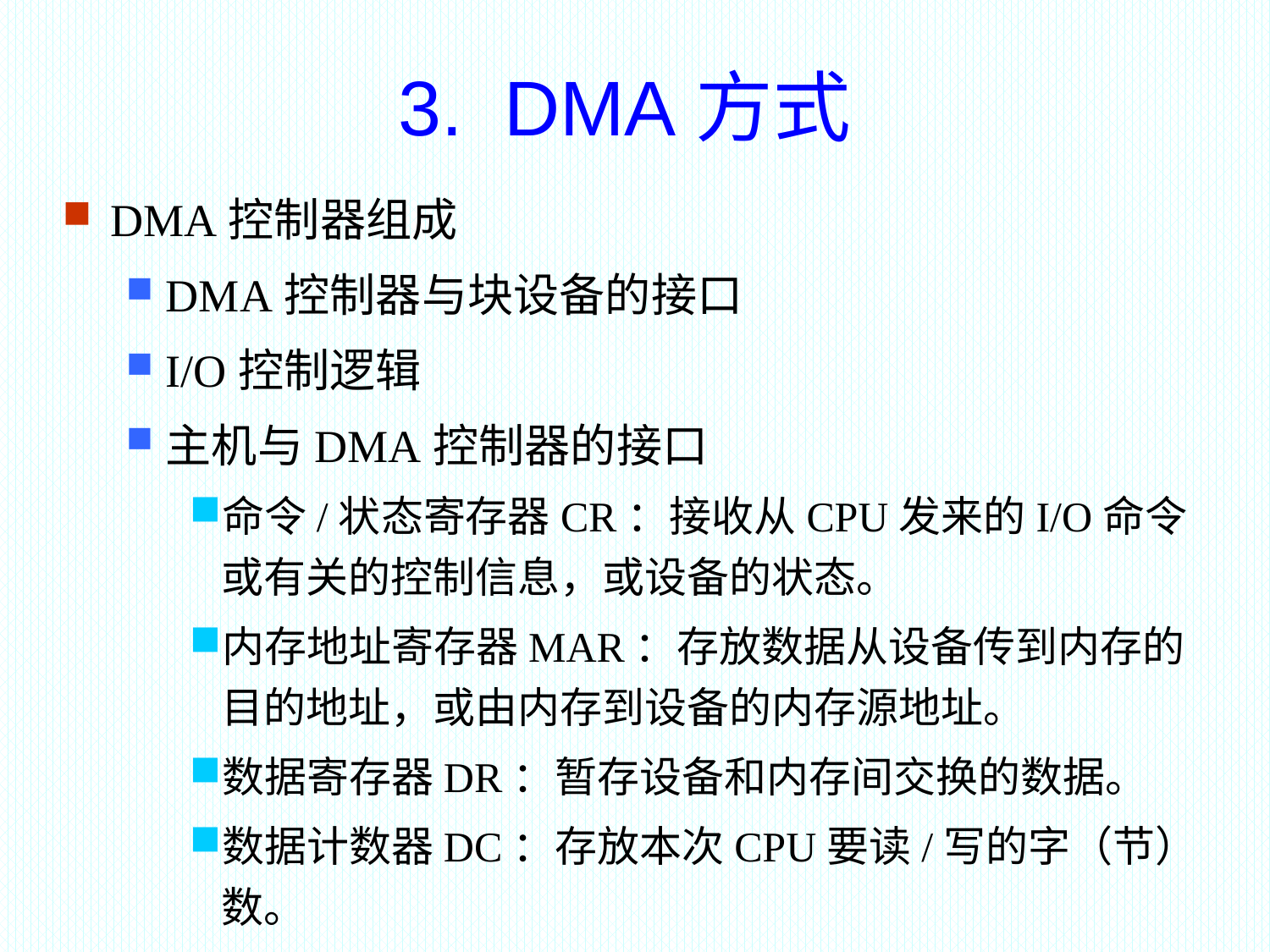

# 3.  DMA方式
DMA控制器组成
DMA控制器与块设备的接口
I/O控制逻辑
主机与DMA控制器的接口
命令/状态寄存器CR：接收从CPU发来的I/O命令或有关的控制信息，或设备的状态。
内存地址寄存器MAR：存放数据从设备传到内存的目的地址，或由内存到设备的内存源地址。
数据寄存器DR：暂存设备和内存间交换的数据。
数据计数器DC：存放本次CPU要读/写的字（节）数。